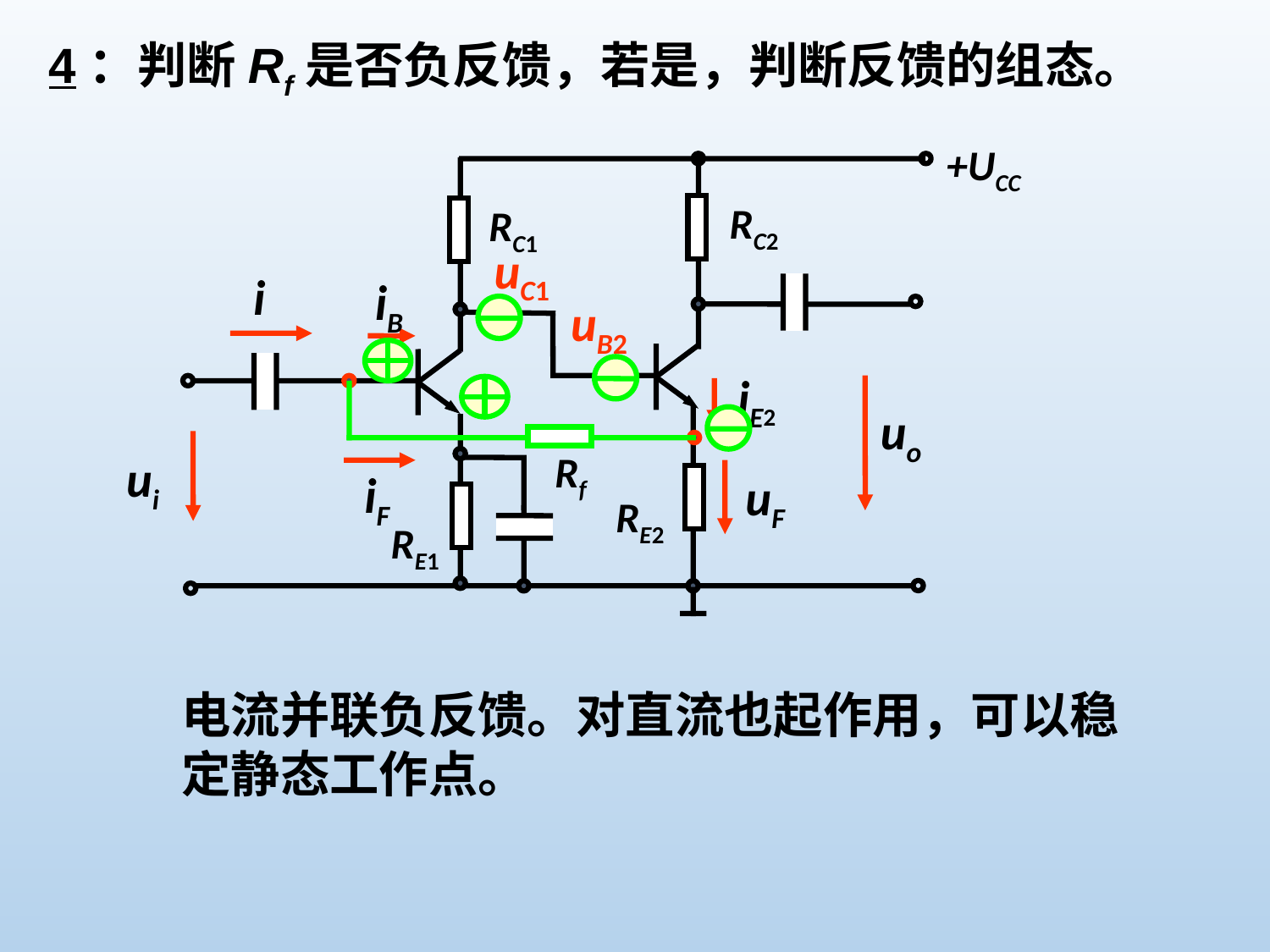

4：判断Rf是否负反馈，若是，判断反馈的组态。
+UCC

RC2
RC1

uC1
i
iB

uB2

iE2

uo

Rf
ui

iF

uF

RE2

RE1

电流并联负反馈。对直流也起作用，可以稳定静态工作点。